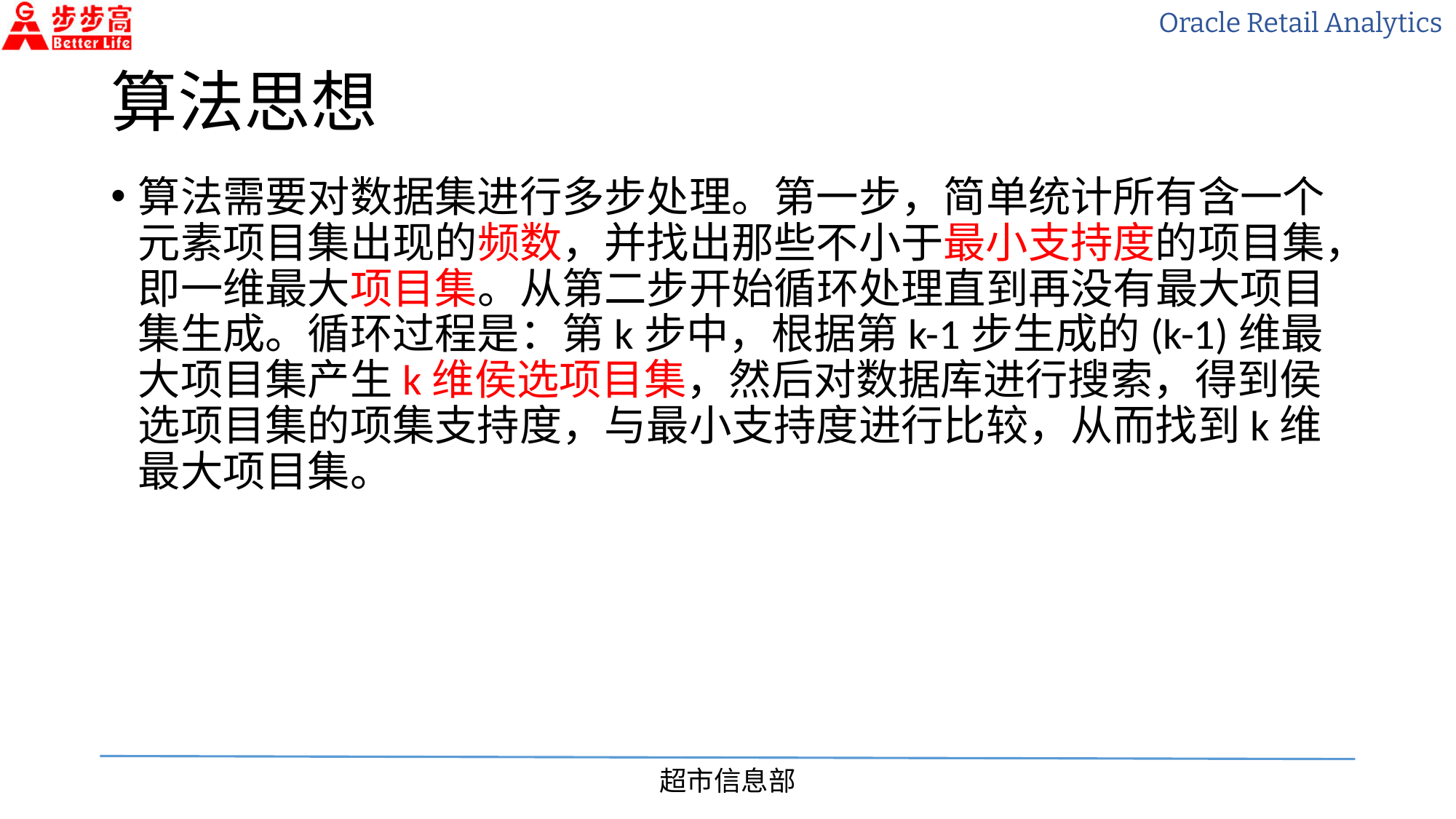

# 算法思想
算法需要对数据集进行多步处理。第一步，简单统计所有含一个元素项目集出现的频数，并找出那些不小于最小支持度的项目集，即一维最大项目集。从第二步开始循环处理直到再没有最大项目集生成。循环过程是：第k步中，根据第k-1步生成的(k-1)维最大项目集产生k维侯选项目集，然后对数据库进行搜索，得到侯选项目集的项集支持度，与最小支持度进行比较，从而找到k维最大项目集。